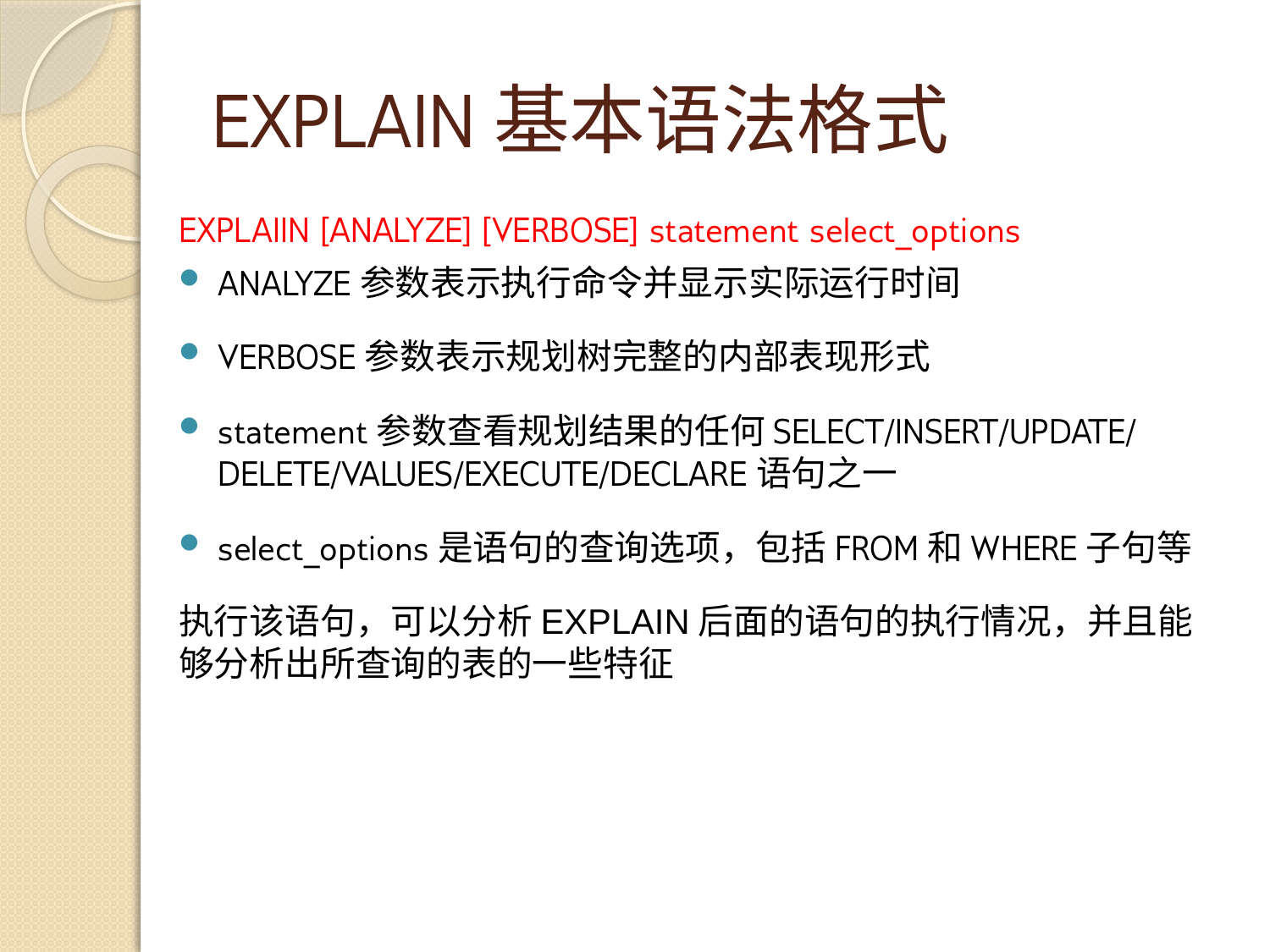

# EXPLAIN基本语法格式
EXPLAIIN [ANALYZE] [VERBOSE] statement select_options
ANALYZE参数表示执行命令并显示实际运行时间
VERBOSE参数表示规划树完整的内部表现形式
statement参数查看规划结果的任何SELECT/INSERT/UPDATE/DELETE/VALUES/EXECUTE/DECLARE语句之一
select_options是语句的查询选项，包括FROM和WHERE子句等
执行该语句，可以分析EXPLAIN后面的语句的执行情况，并且能够分析出所查询的表的一些特征